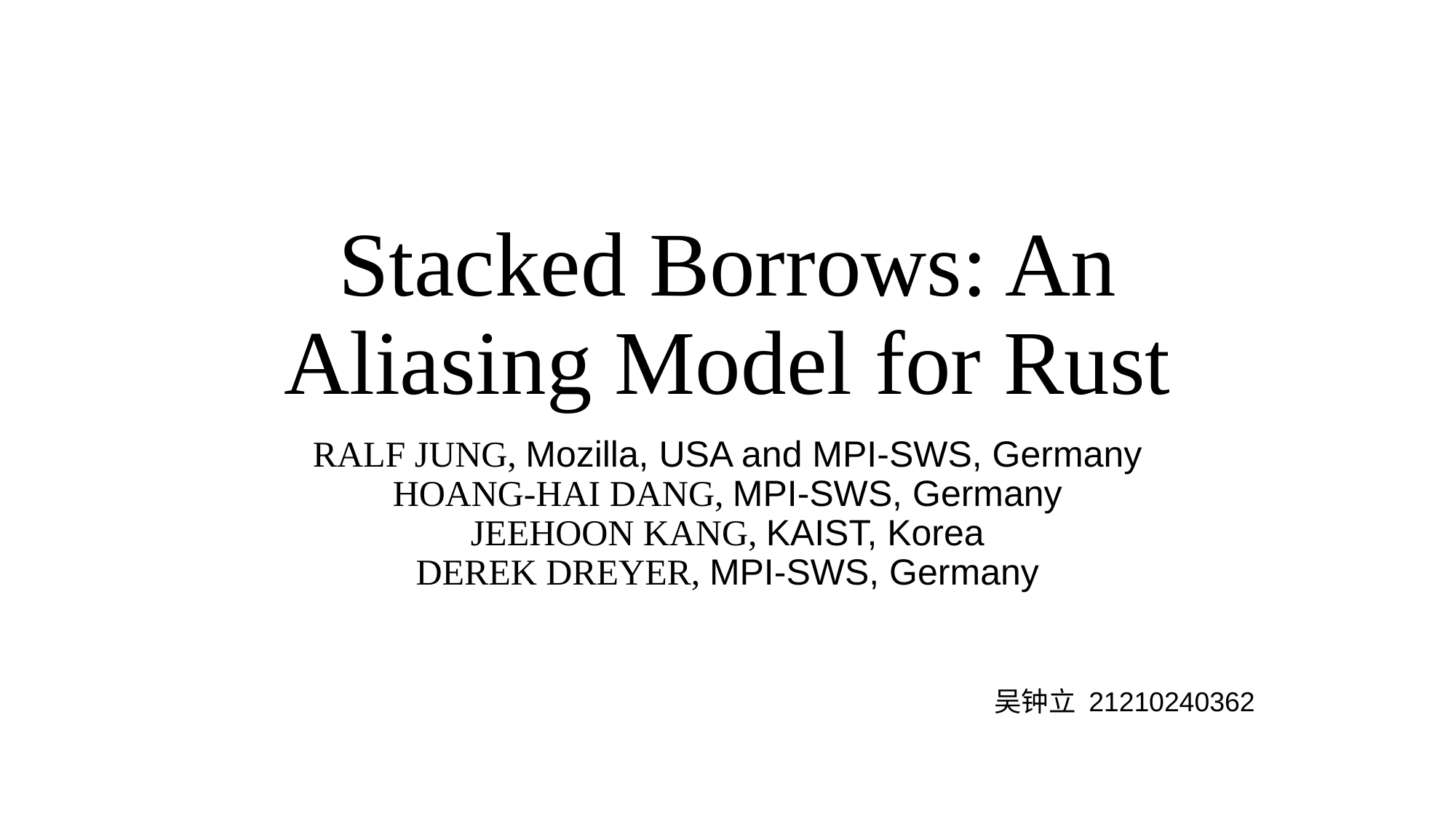

# Stacked Borrows: An Aliasing Model for Rust
RALF JUNG, Mozilla, USA and MPI-SWS, Germany
HOANG-HAI DANG, MPI-SWS, Germany
JEEHOON KANG, KAIST, Korea
DEREK DREYER, MPI-SWS, Germany
吴钟立 21210240362